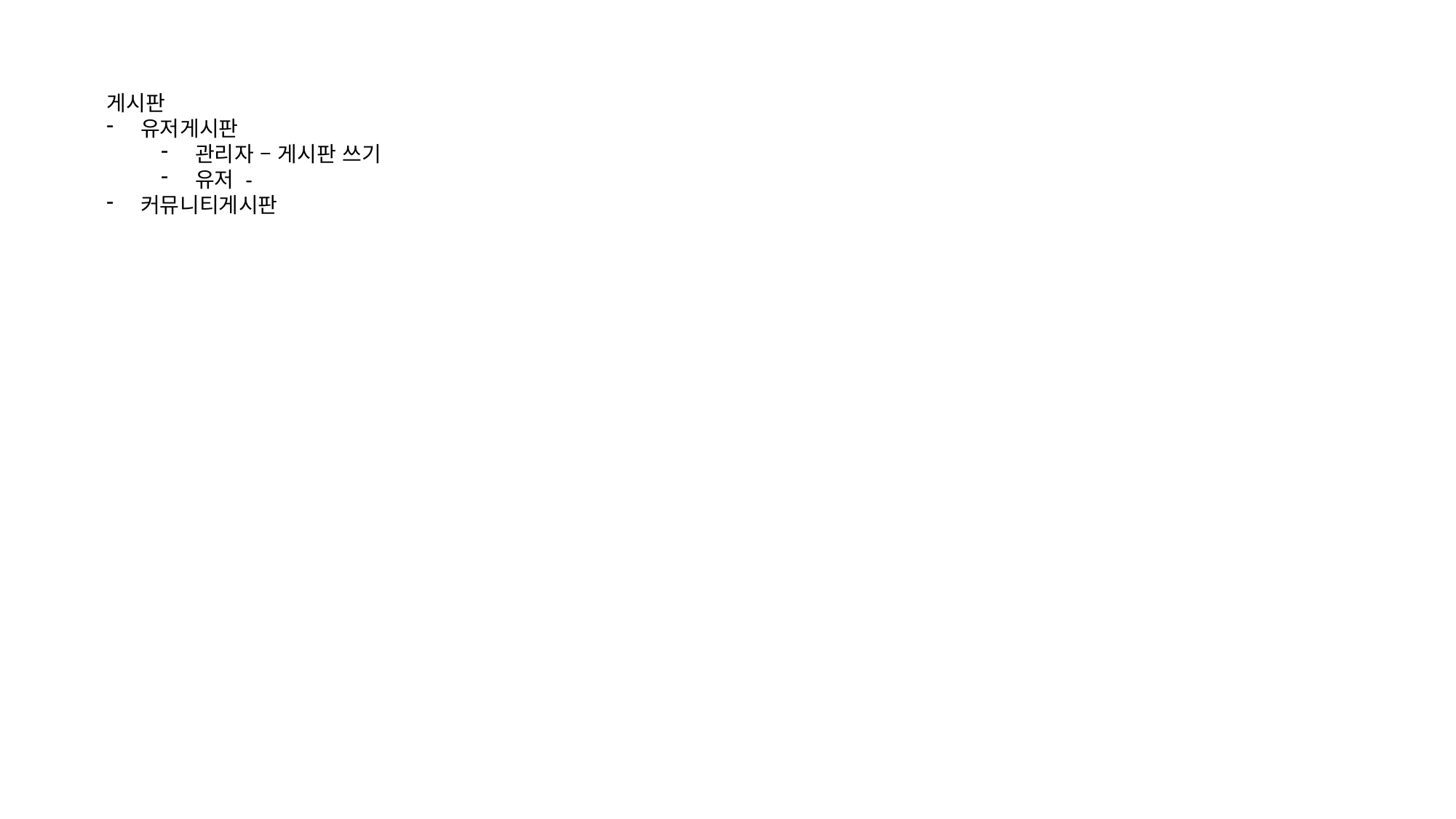

게시판
유저게시판
관리자 – 게시판 쓰기
유저 -
커뮤니티게시판